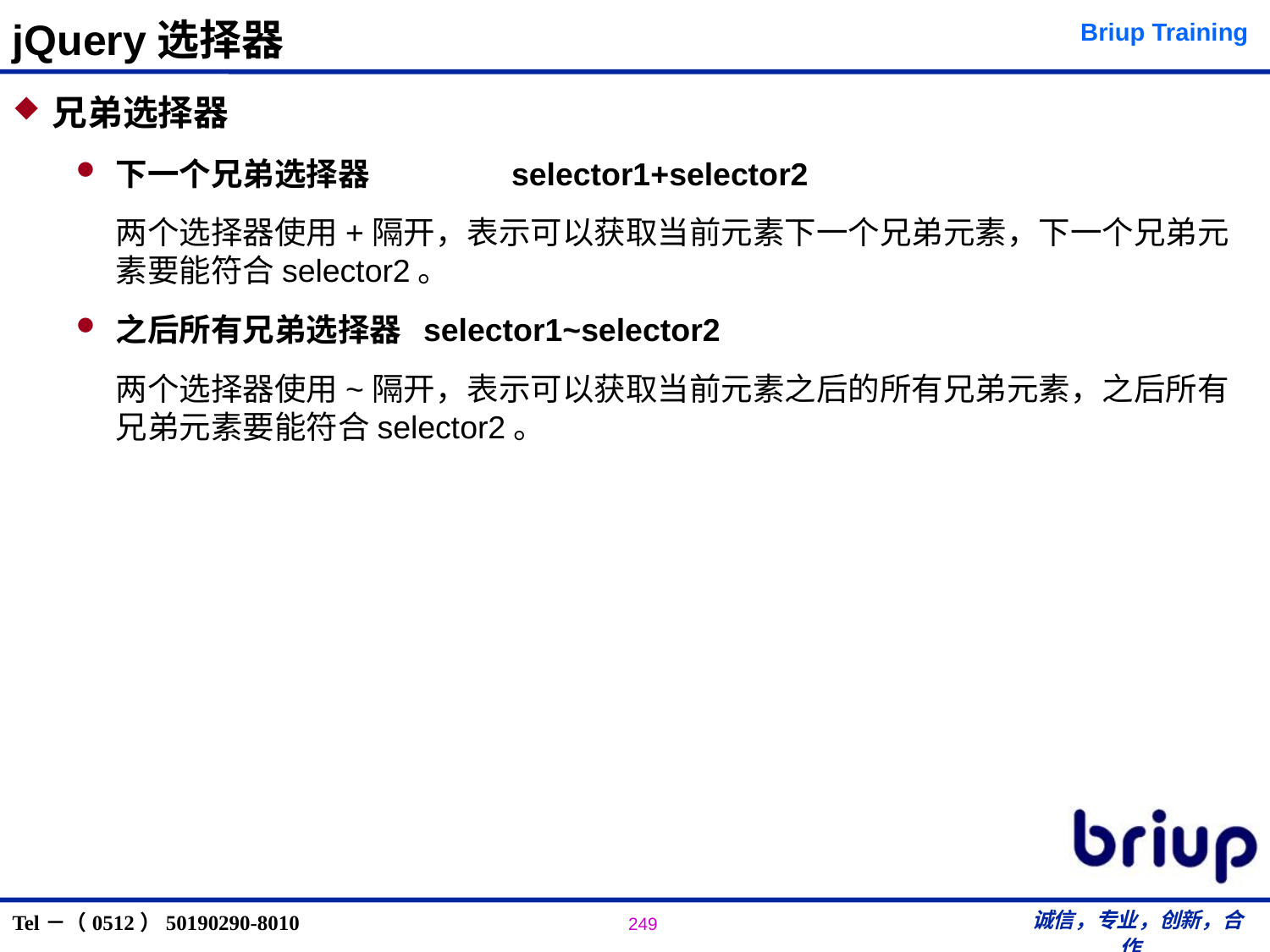

# jQuery选择器
兄弟选择器
下一个兄弟选择器	 selector1+selector2
   	两个选择器使用+隔开，表示可以获取当前元素下一个兄弟元素，下一个兄弟元素要能符合selector2。
之后所有兄弟选择器  selector1~selector2
   	两个选择器使用~隔开，表示可以获取当前元素之后的所有兄弟元素，之后所有兄弟元素要能符合selector2。